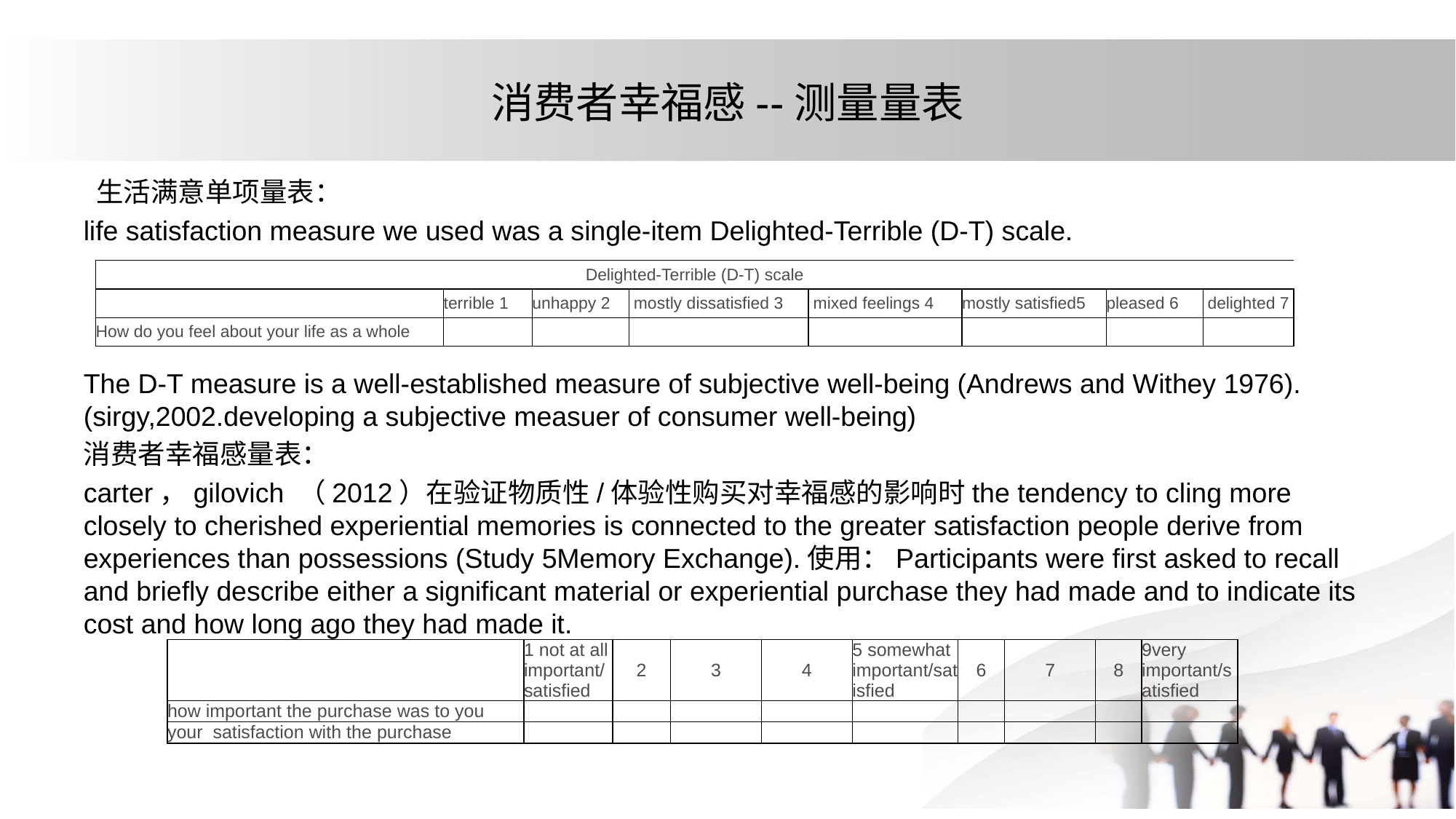

# 消费者幸福感--测量量表
 生活满意单项量表：
life satisfaction measure we used was a single-item Delighted-Terrible (D-T) scale.

The D-T measure is a well-established measure of subjective well-being (Andrews and Withey 1976).(sirgy,2002.developing a subjective measuer of consumer well-being)
消费者幸福感量表：
carter，gilovich （2012）在验证物质性/体验性购买对幸福感的影响时the tendency to cling more closely to cherished experiential memories is connected to the greater satisfaction people derive from experiences than possessions (Study 5Memory Exchange).使用：Participants were first asked to recall and briefly describe either a significant material or experiential purchase they had made and to indicate its cost and how long ago they had made it.

| Delighted-Terrible (D-T) scale |  |  |  |  |  |  |  |
| --- | --- | --- | --- | --- | --- | --- | --- |
|  | terrible 1 | unhappy 2 | mostly dissatisfied 3 | mixed feelings 4 | mostly satisfied5 | pleased 6 | delighted 7 |
| How do you feel about your life as a whole |  |  |  |  |  |  |  |
|  | 1 not at all important/satisfied | 2 | 3 | 4 | 5 somewhat important/satisfied | 6 | 7 | 8 | 9very important/satisfied |
| --- | --- | --- | --- | --- | --- | --- | --- | --- | --- |
| how important the purchase was to you |  |  |  |  |  |  |  |  |  |
| your satisfaction with the purchase |  |  |  |  |  |  |  |  |  |